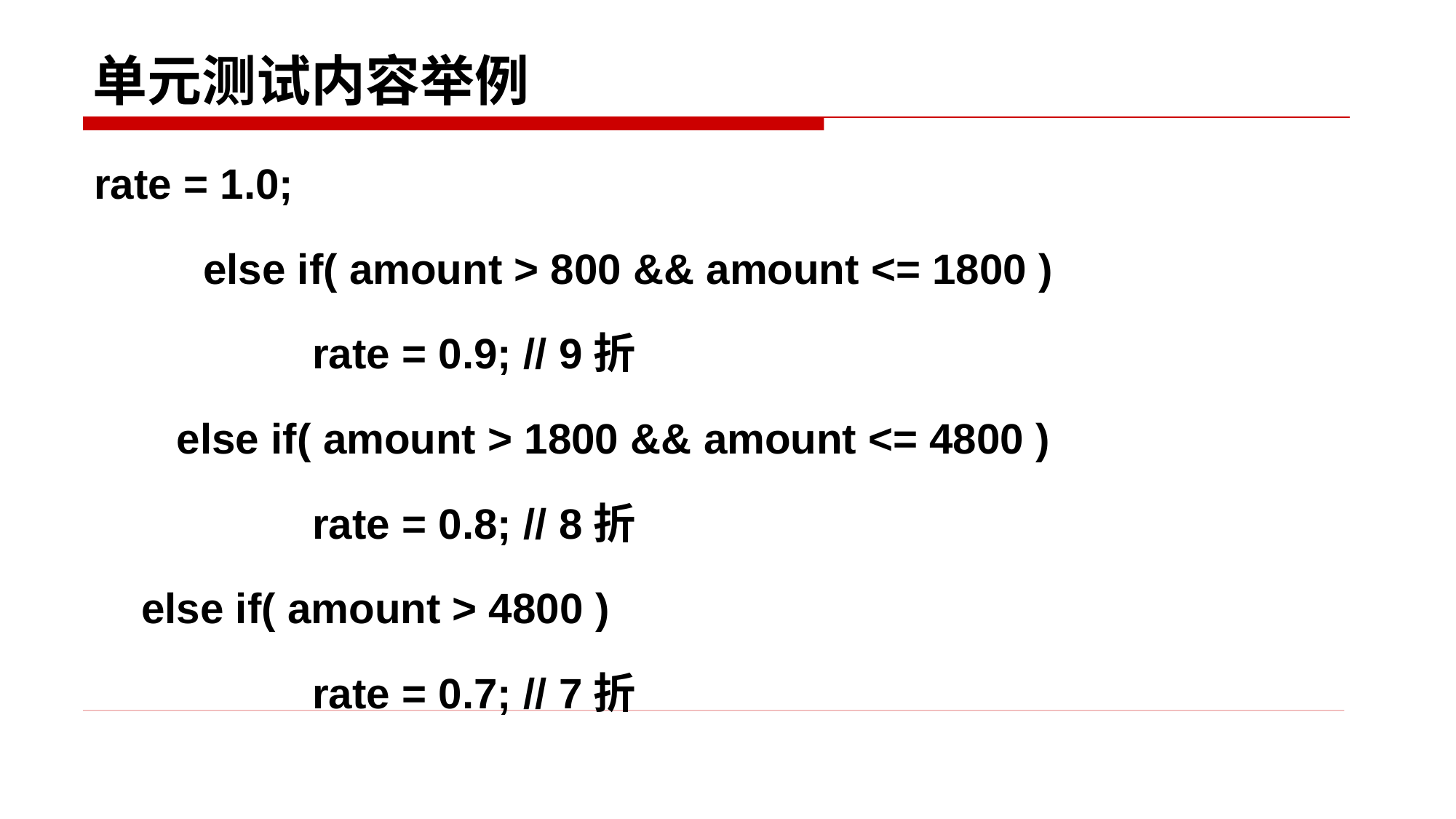

# 单元测试内容举例
rate = 1.0;
	else if( amount > 800 && amount <= 1800 )
		rate = 0.9; // 9折
       else if( amount > 1800 && amount <= 4800 )
		rate = 0.8; // 8折
    else if( amount > 4800 )
		rate = 0.7; // 7折